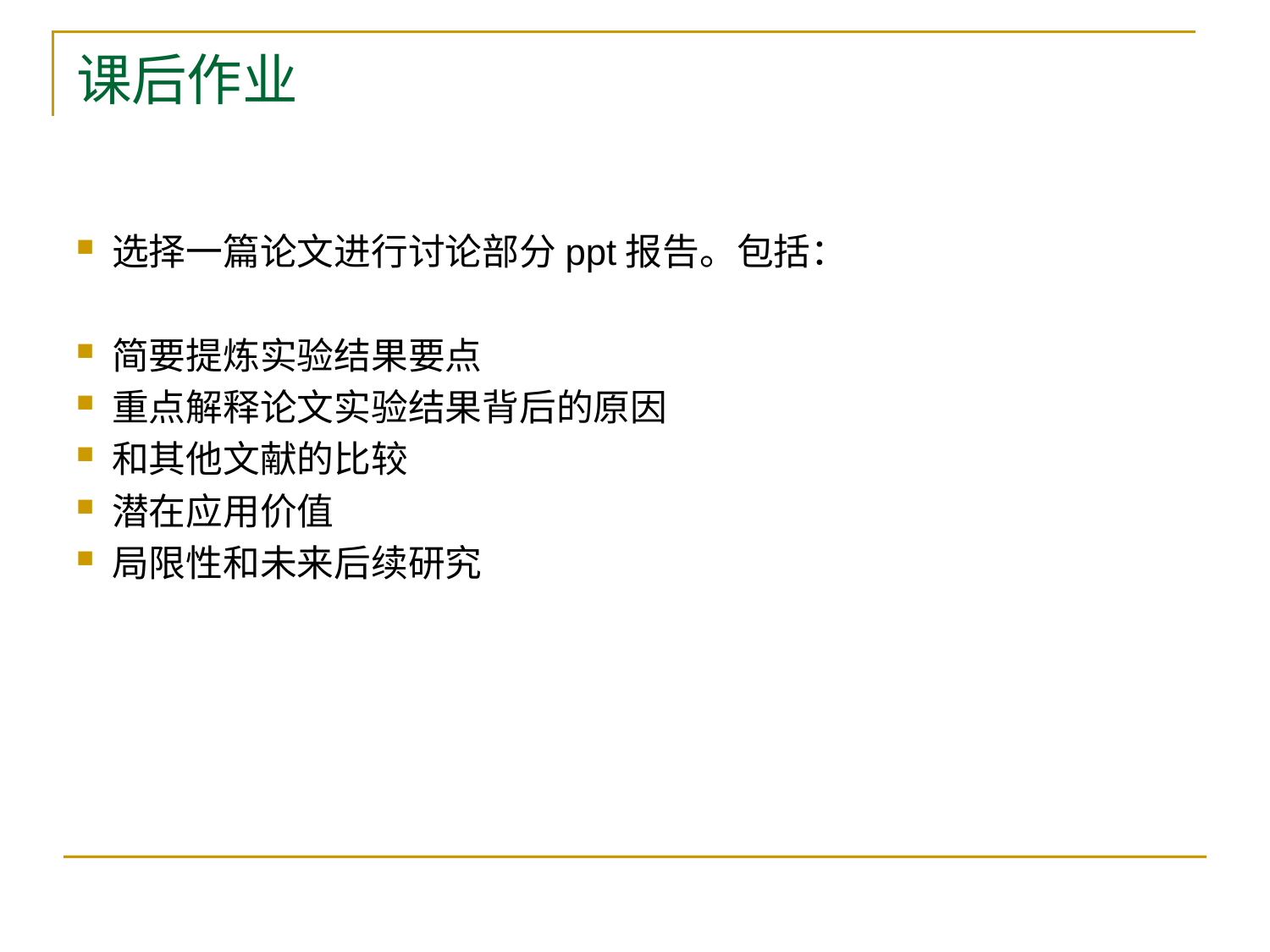

# 课后作业
选择一篇论文进行讨论部分ppt报告。包括：

简要提炼实验结果要点
重点解释论文实验结果背后的原因
和其他文献的比较
潜在应用价值
局限性和未来后续研究